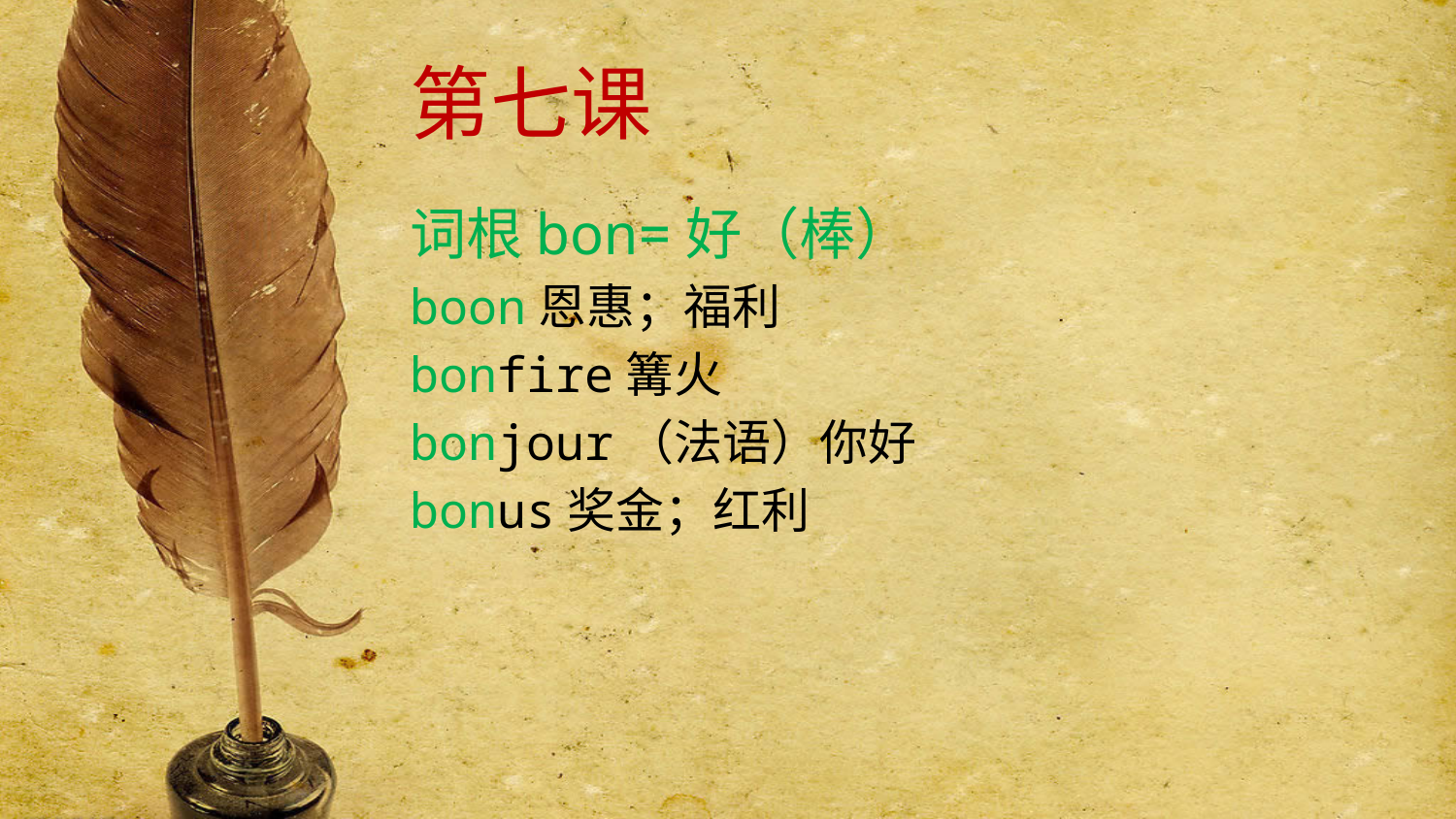

# 第七课
词根bon=好（棒）
boon恩惠；福利
bonfire篝火
bonjour（法语）你好
bonus奖金；红利